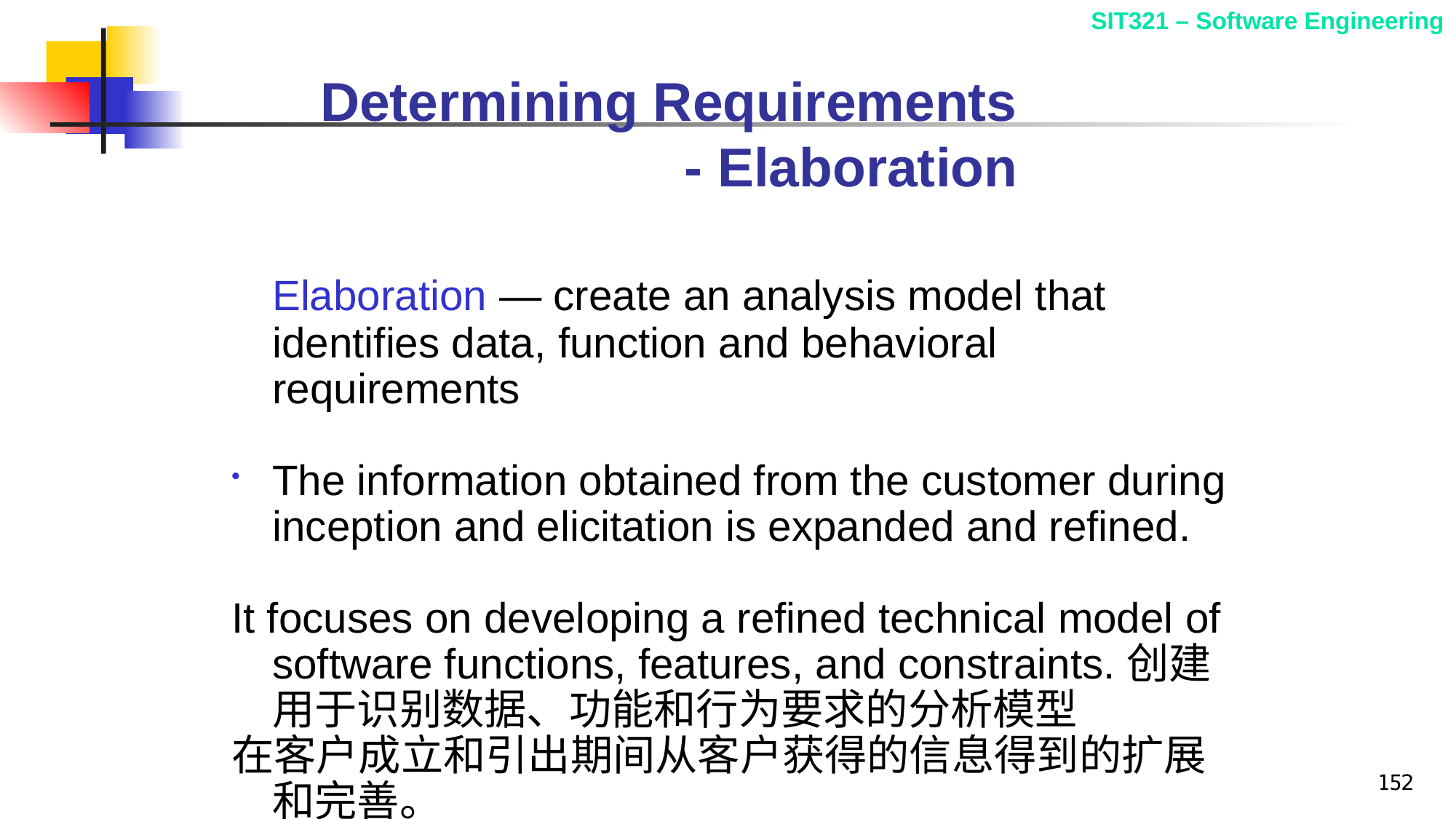

# Determining Requirements - Elaboration
	Elaboration — create an analysis model that identifies data, function and behavioral requirements

The information obtained from the customer during inception and elicitation is expanded and refined.

It focuses on developing a refined technical model of software functions, features, and constraints.创建用于识别数据、功能和行为要求的分析模型
在客户成立和引出期间从客户获得的信息得到的扩展和完善。
它侧重于开发软件功能、特性和约束的精细技术模型。

152